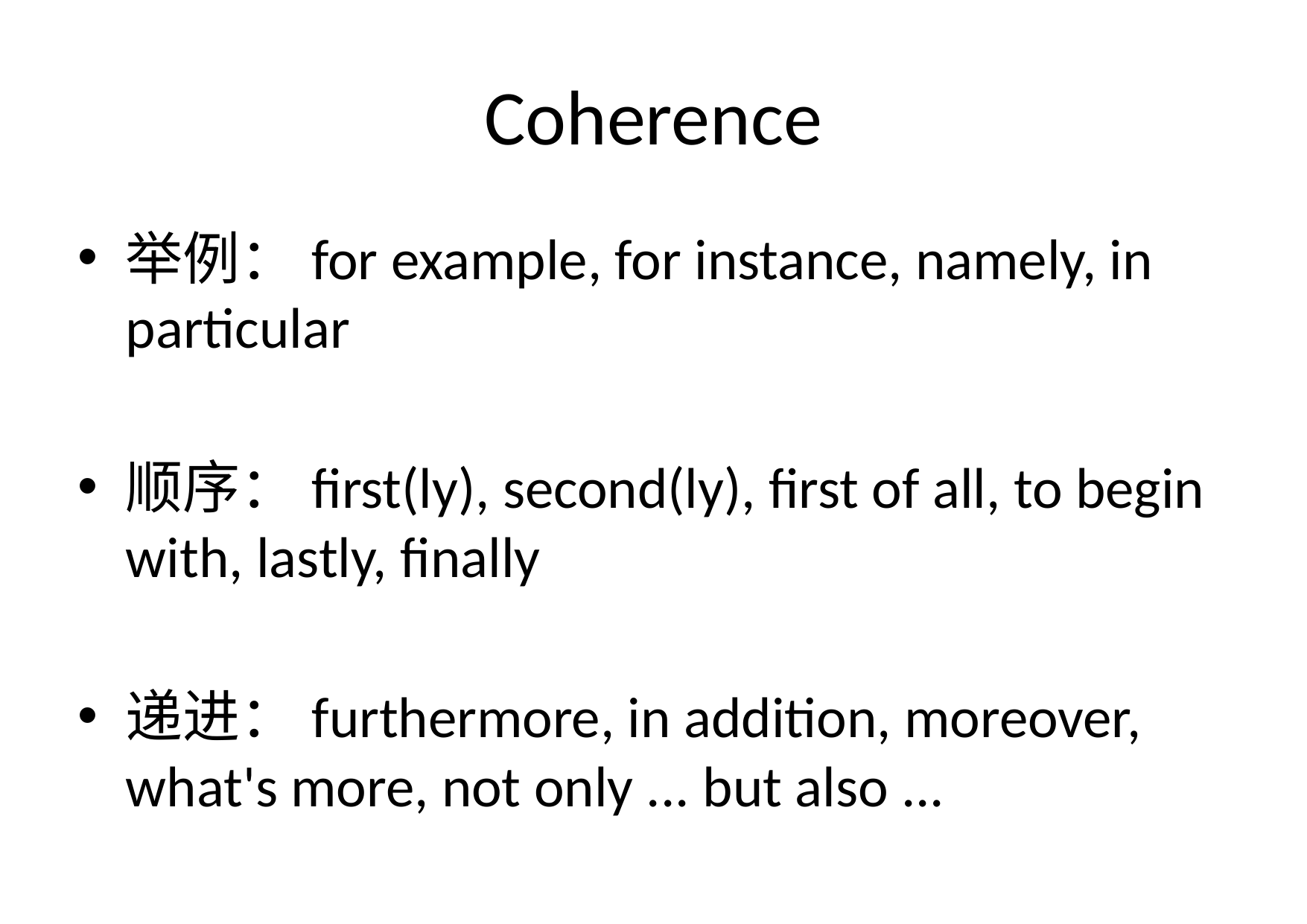

# Coherence
举例：for example, for instance, namely, in particular

顺序：first(ly), second(ly), first of all, to begin with, lastly, finally

递进：furthermore, in addition, moreover, what's more, not only ... but also ...